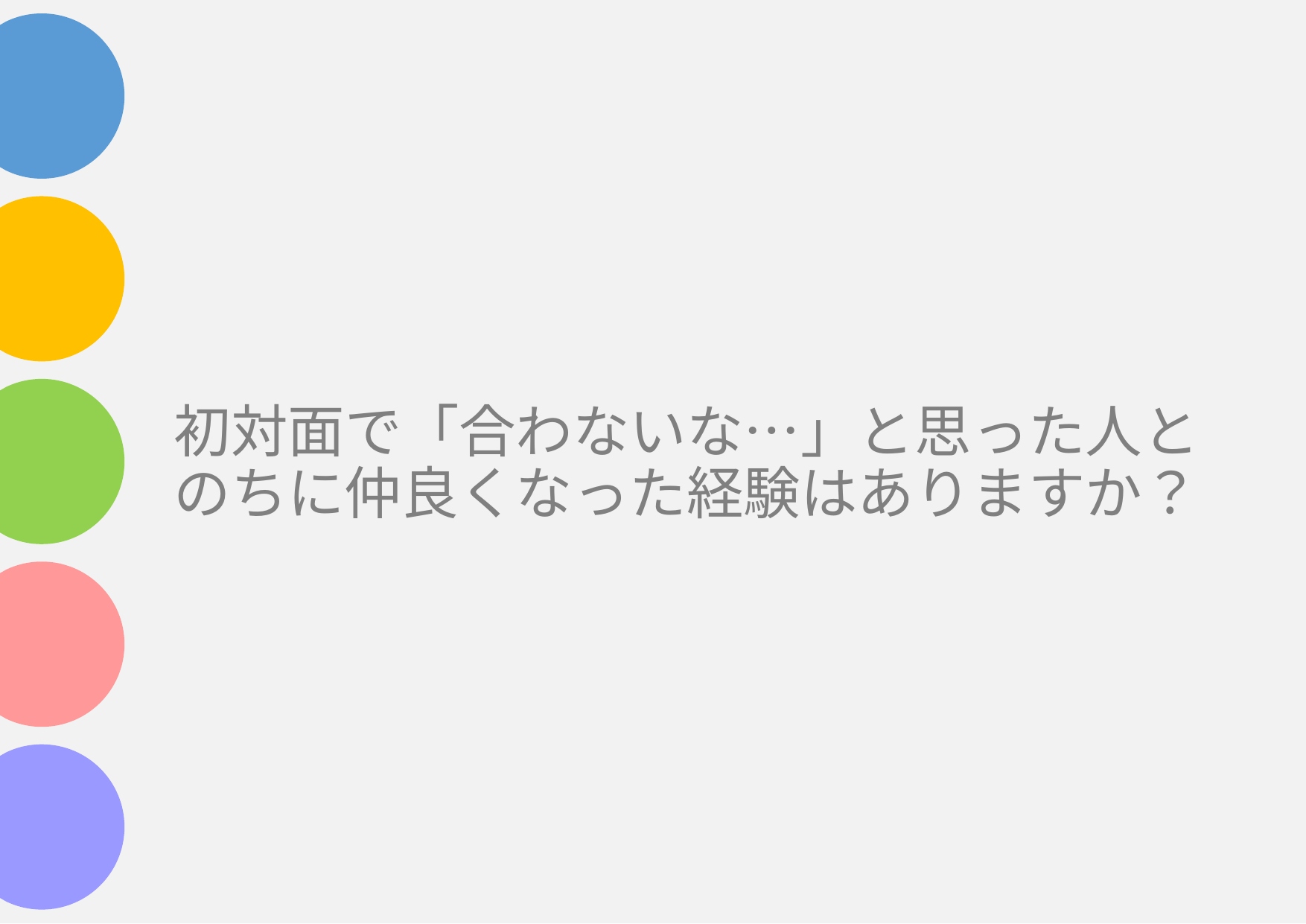

# 初対面で「合わないな…」と思った人とのちに仲良くなった経験はありますか？